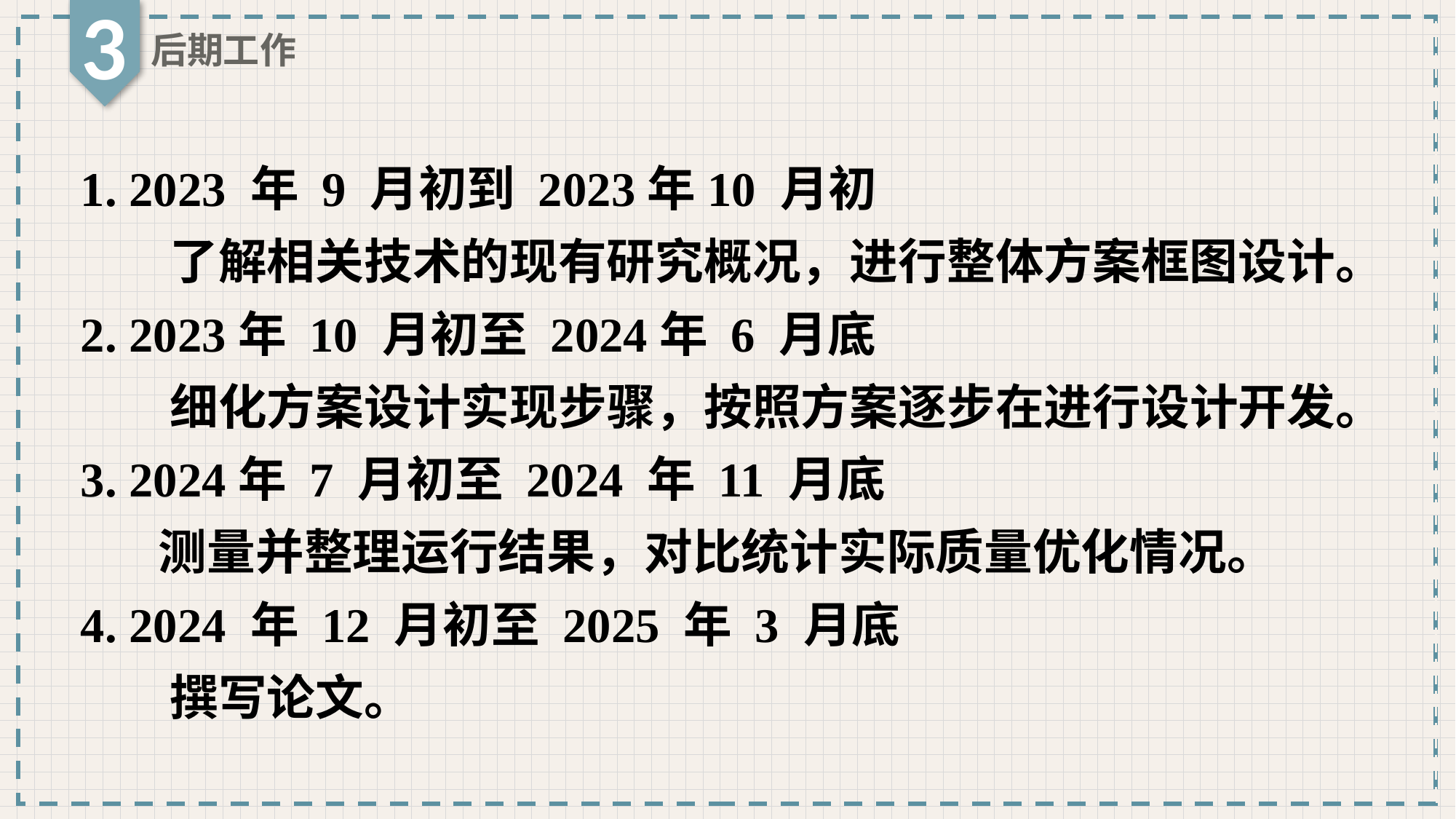

3

后期工作
1. 2023 年 9 月初到 2023年10 月初
       了解相关技术的现有研究概况，进行整体方案框图设计。
2. 2023年 10 月初至 2024年 6 月底
       细化方案设计实现步骤，按照方案逐步在进行设计开发。
3. 2024年 7 月初至 2024 年 11 月底
      测量并整理运行结果，对比统计实际质量优化情况。
4. 2024 年 12 月初至 2025 年 3 月底
       撰写论文。